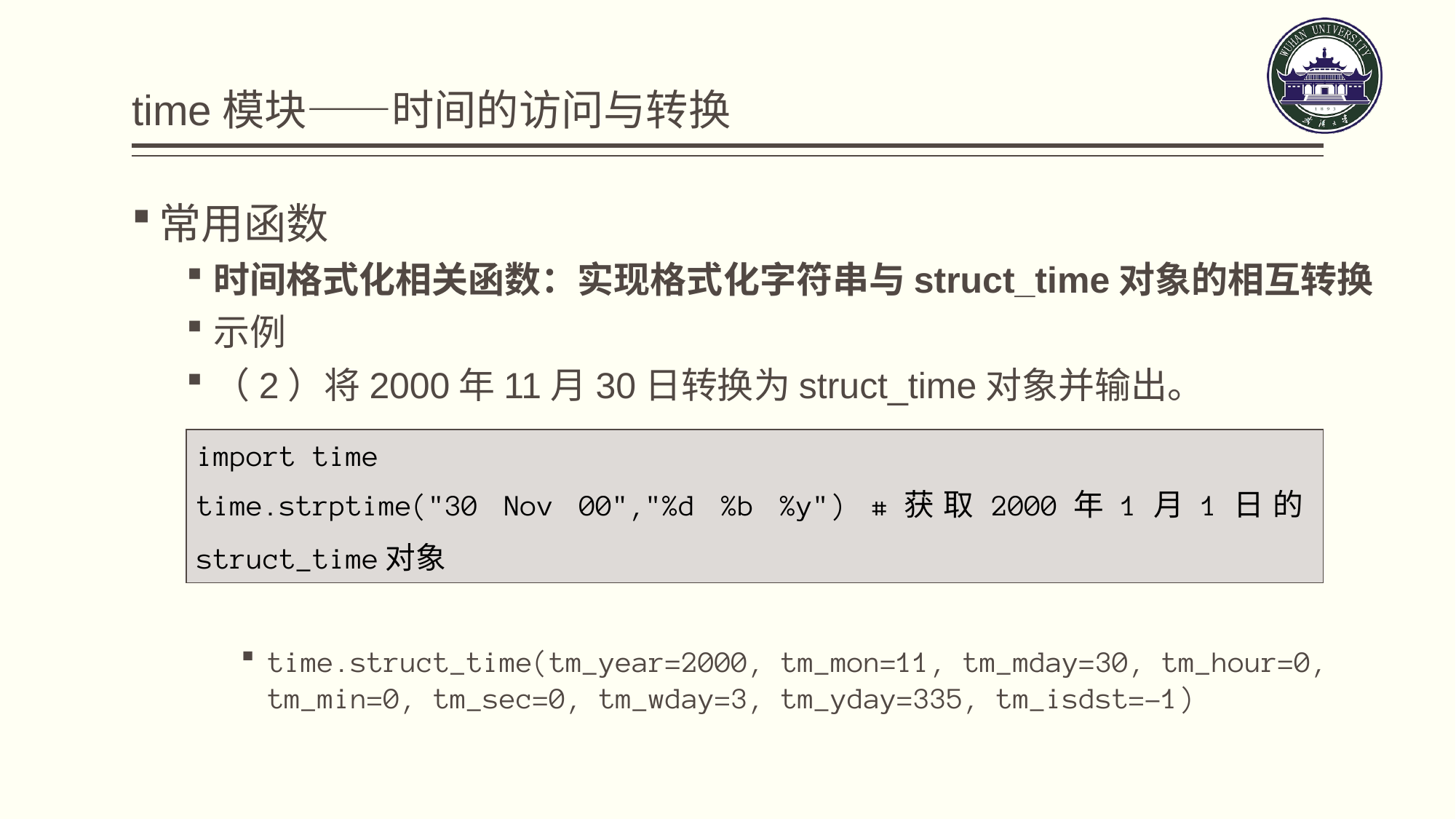

# time模块——时间的访问与转换
常用函数
时间格式化相关函数：实现格式化字符串与struct_time对象的相互转换
示例
（2）将2000年11月30日转换为struct_time对象并输出。

time.struct_time(tm_year=2000, tm_mon=11, tm_mday=30, tm_hour=0, tm_min=0, tm_sec=0, tm_wday=3, tm_yday=335, tm_isdst=-1)

| import time time.strptime("30 Nov 00","%d %b %y") #获取2000年1月1日的struct\_time对象 |
| --- |